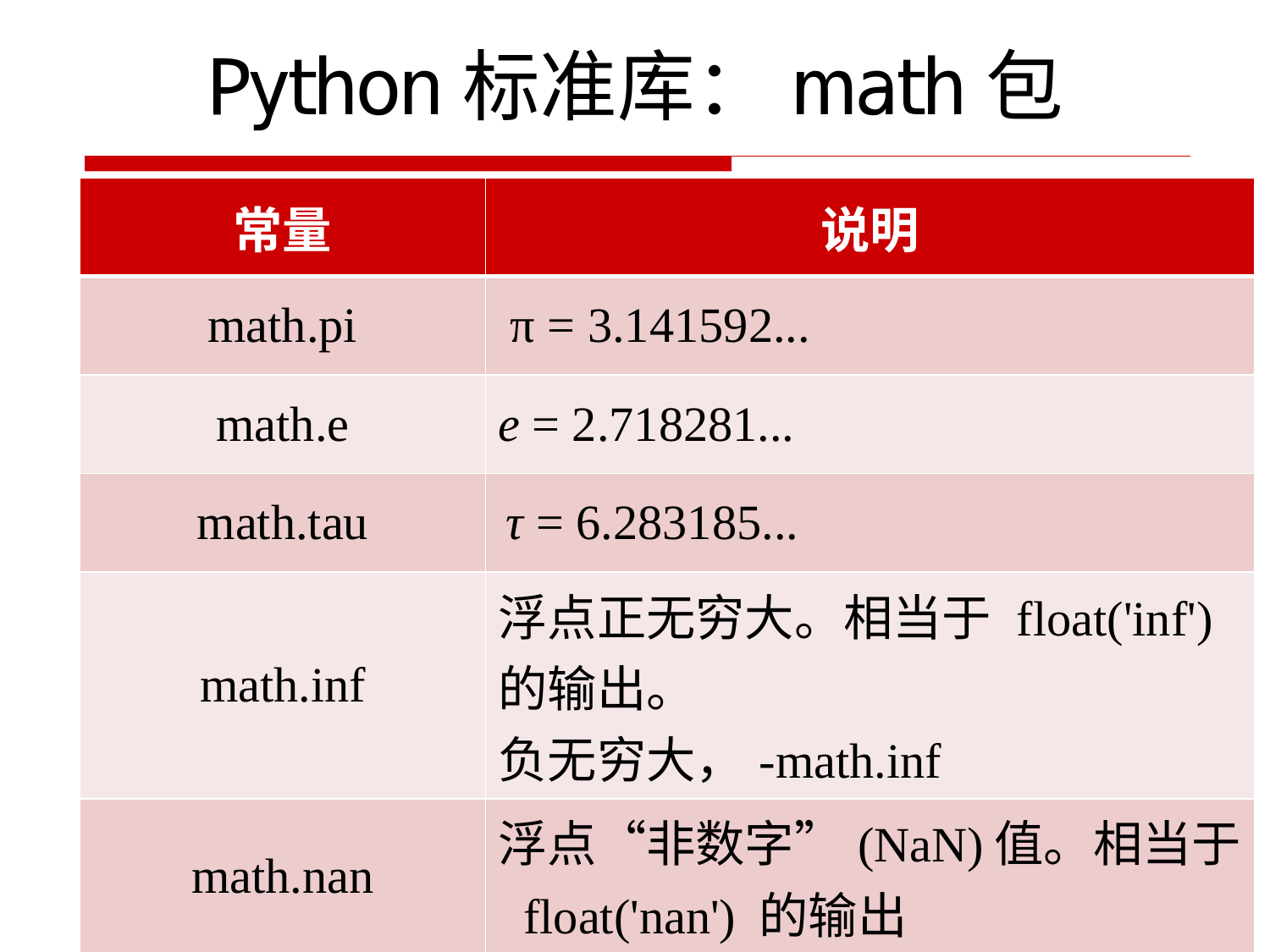

# Python标准库：math包
| 常量 | 说明 |
| --- | --- |
| math.pi | π = 3.141592... |
| math.e | e = 2.718281... |
| math.tau | τ = 6.283185... |
| math.inf | 浮点正无穷大。相当于 float('inf')  的输出。 负无穷大，-math.inf |
| math.nan | 浮点“非数字”(NaN)值。相当于 float('nan') 的输出 |
48